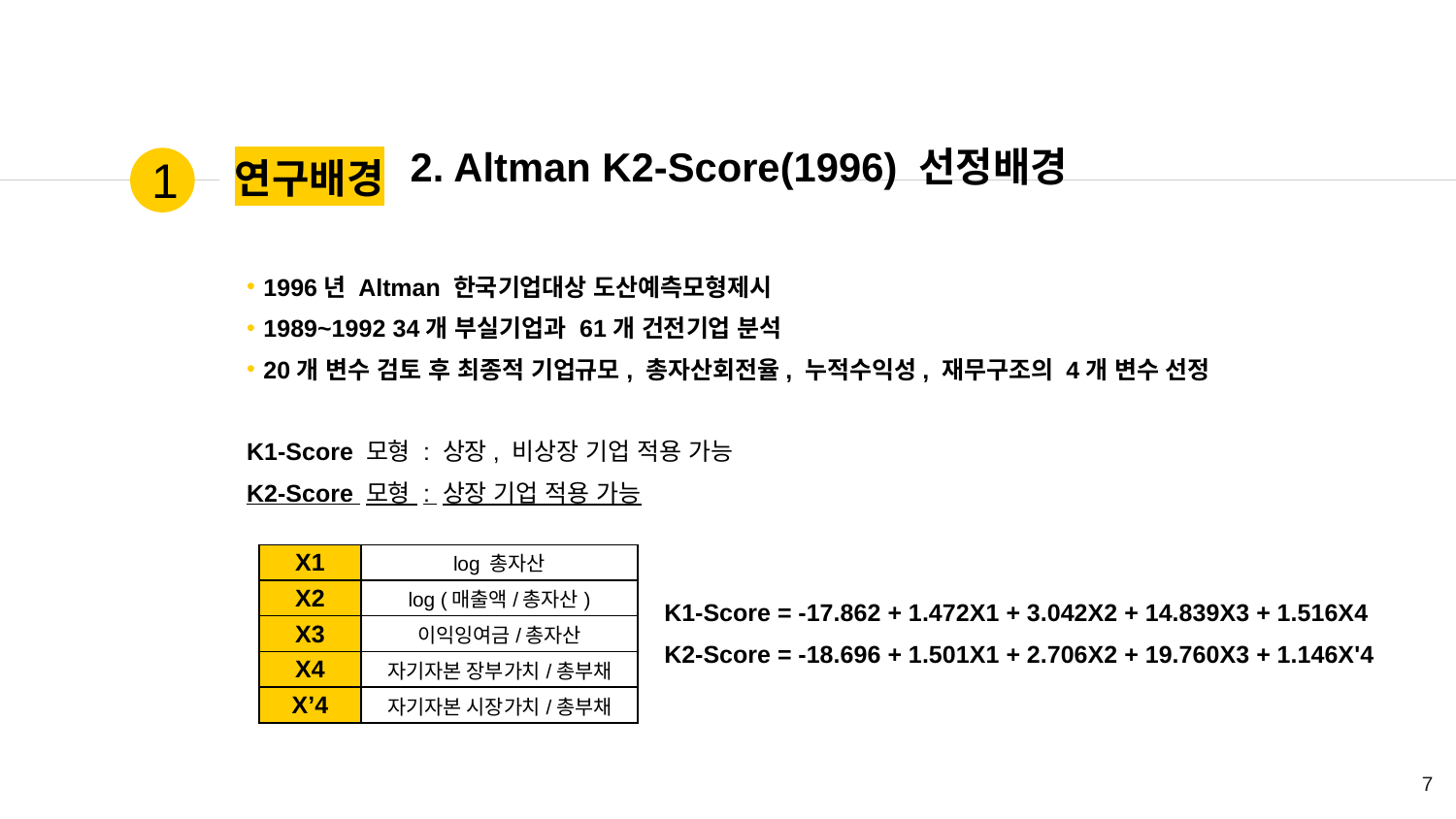

2. Altman K2-Score(1996) 선정배경
1
# 연구배경
1996년 Altman 한국기업대상 도산예측모형제시
1989~1992 34개 부실기업과 61개 건전기업 분석
20개 변수 검토 후 최종적 기업규모, 총자산회전율, 누적수익성, 재무구조의 4개 변수 선정

K1-Score 모형 : 상장, 비상장 기업 적용 가능
K2-Score 모형 : 상장 기업 적용 가능

| X1 | log 총자산 |
| --- | --- |
| X2 | log (매출액/총자산) |
| X3 | 이익잉여금/총자산 |
| X4 | 자기자본 장부가치/총부채 |
| X’4 | 자기자본 시장가치/총부채 |
K1-Score = -17.862 + 1.472X1 + 3.042X2 + 14.839X3 + 1.516X4
K2-Score = -18.696 + 1.501X1 + 2.706X2 + 19.760X3 + 1.146X'4
7